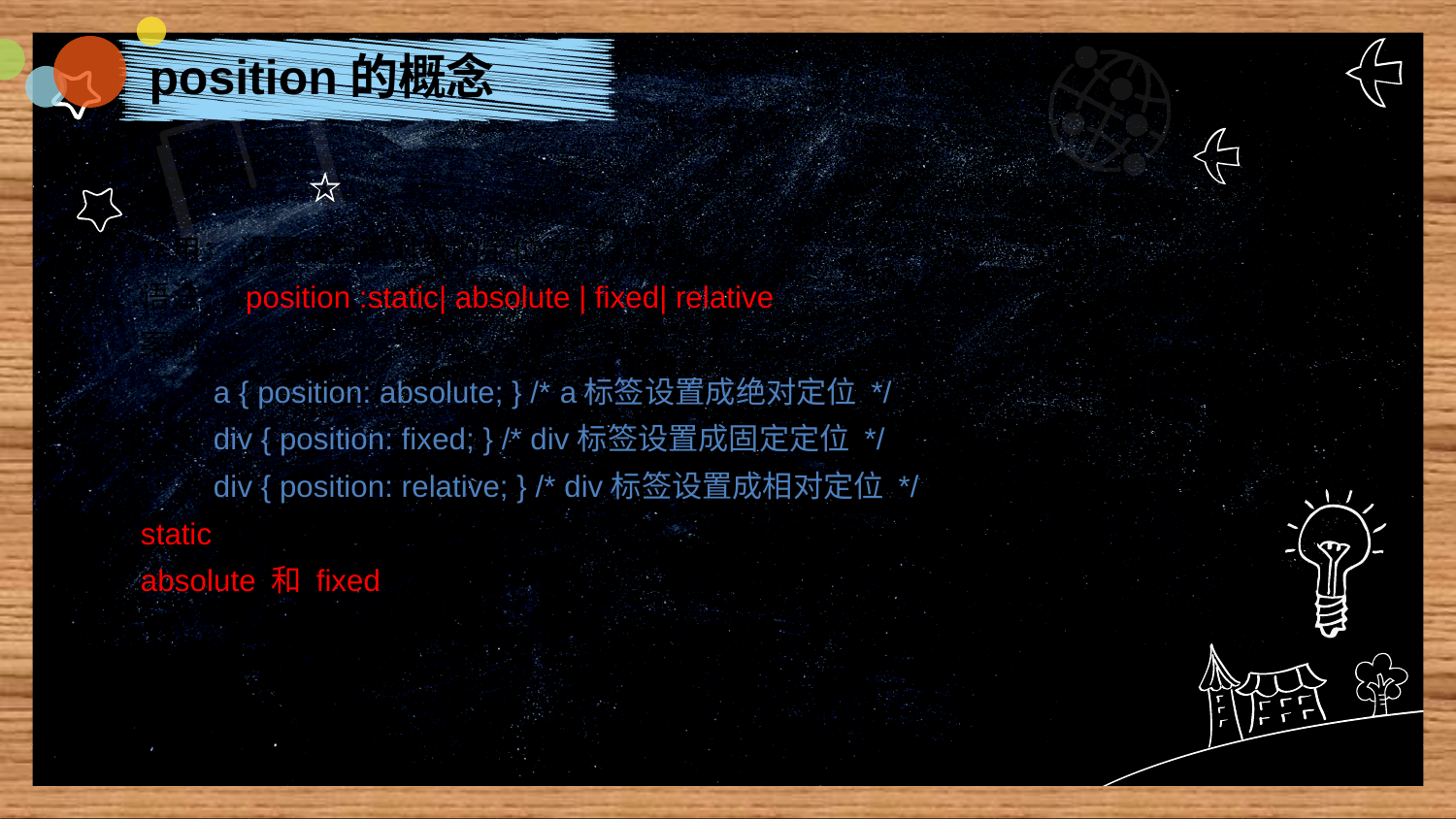

position的概念

作用： 设置或检索对象的定位方式。
语法： position :static| absolute | fixed| relative
案例：
a { position: absolute; } /* a标签设置成绝对定位 */
div { position: fixed; } /* div标签设置成固定定位 */
div { position: relative; } /* div标签设置成相对定位 */
static:静态的,默认的定位方试
absolute 和 fixed，将对象从文档流中拖出，配合left/right/top/bottom进行独立定位控制